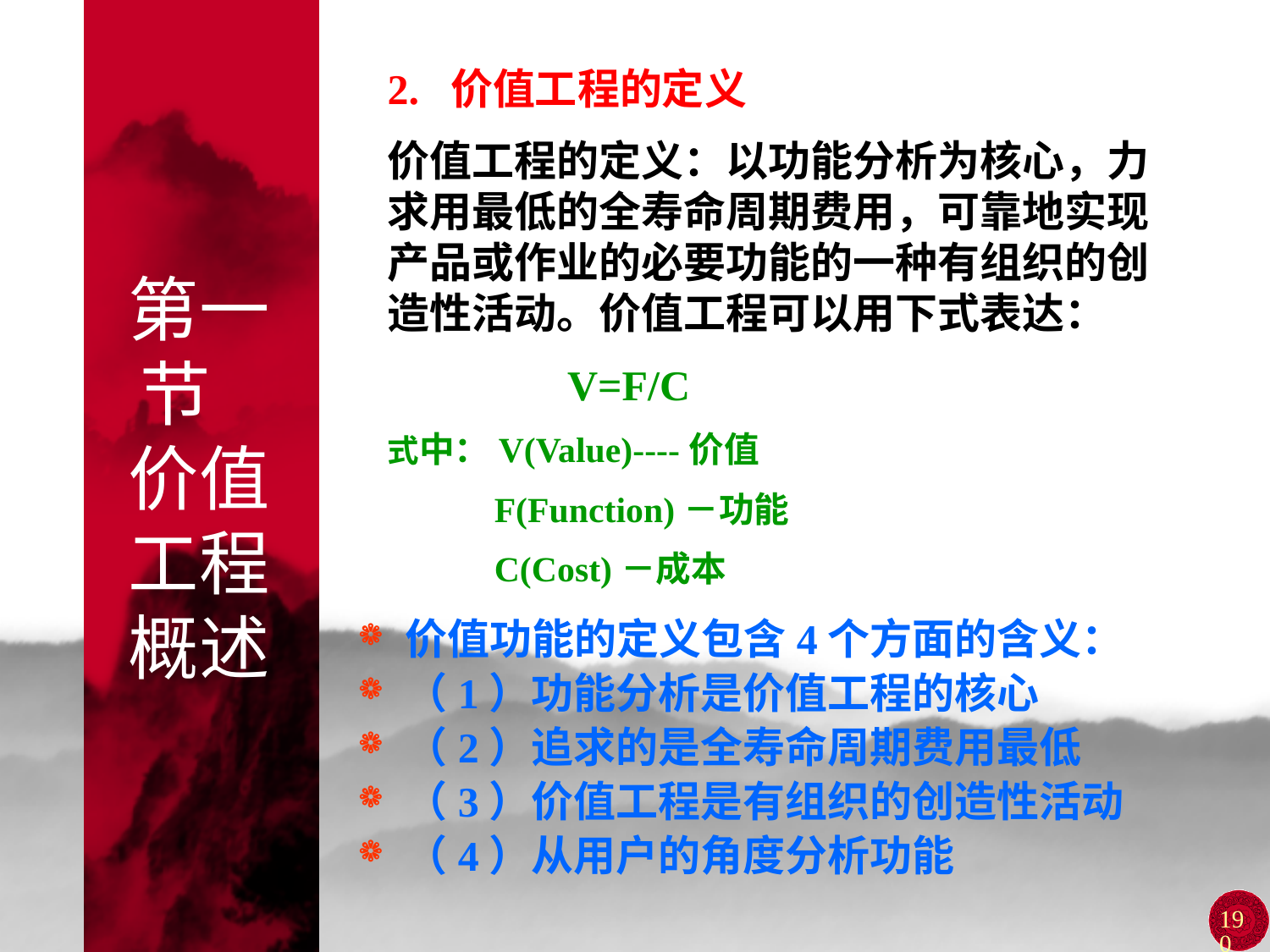

2.  价值工程的定义
价值工程的定义：以功能分析为核心，力求用最低的全寿命周期费用，可靠地实现产品或作业的必要功能的一种有组织的创造性活动。价值工程可以用下式表达：
                 V=F/C
式中：V(Value)----价值
            F(Function)－功能
            C(Cost)－成本

# 第一节    价值工程概述

价值功能的定义包含4个方面的含义：
（1）功能分析是价值工程的核心
（2）追求的是全寿命周期费用最低
（3）价值工程是有组织的创造性活动
（4）从用户的角度分析功能
190